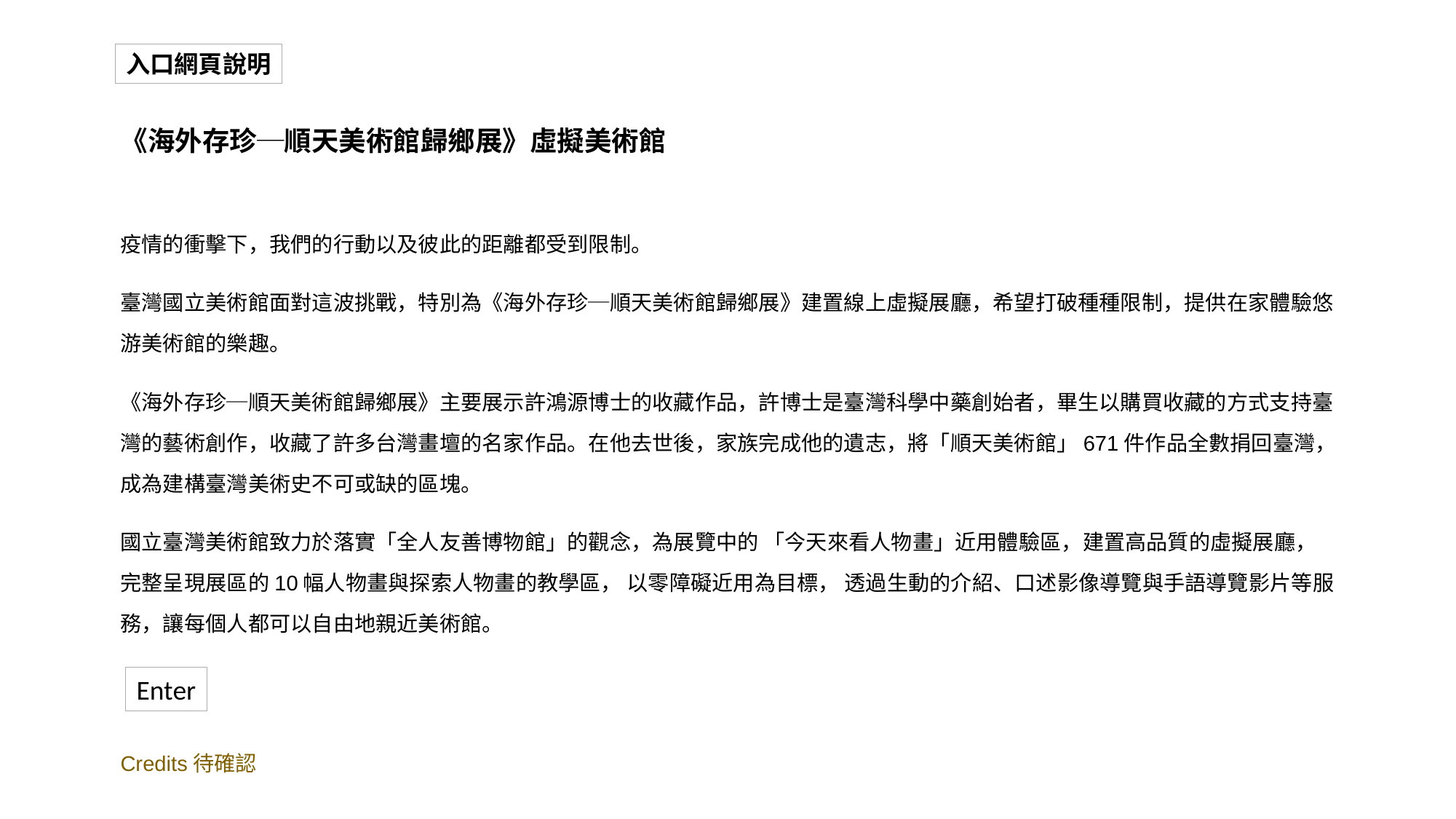

入口網頁說明
《海外存珍─順天美術館歸鄉展》虛擬美術館

疫情的衝擊下，我們的行動以及彼此的距離都受到限制。
臺灣國立美術館面對這波挑戰，特別為《海外存珍─順天美術館歸鄉展》建置線上虛擬展廳，希望打破種種限制，提供在家體驗悠游美術館的樂趣。
《海外存珍─順天美術館歸鄉展》主要展示許鴻源博士的收藏作品，許博士是臺灣科學中藥創始者，畢生以購買收藏的方式支持臺灣的藝術創作，收藏了許多台灣畫壇的名家作品。在他去世後，家族完成他的遺志，將「順天美術館」671件作品全數捐回臺灣，成為建構臺灣美術史不可或缺的區塊。
國立臺灣美術館致力於落實「全人友善博物館」的觀念，為展覽中的 「今天來看人物畫」近用體驗區，建置高品質的虛擬展廳，完整呈現展區的10幅人物畫與探索人物畫的教學區， 以零障礙近用為目標， 透過生動的介紹、口述影像導覽與手語導覽影片等服務，讓每個人都可以自由地親近美術館。

Credits待確認

Enter